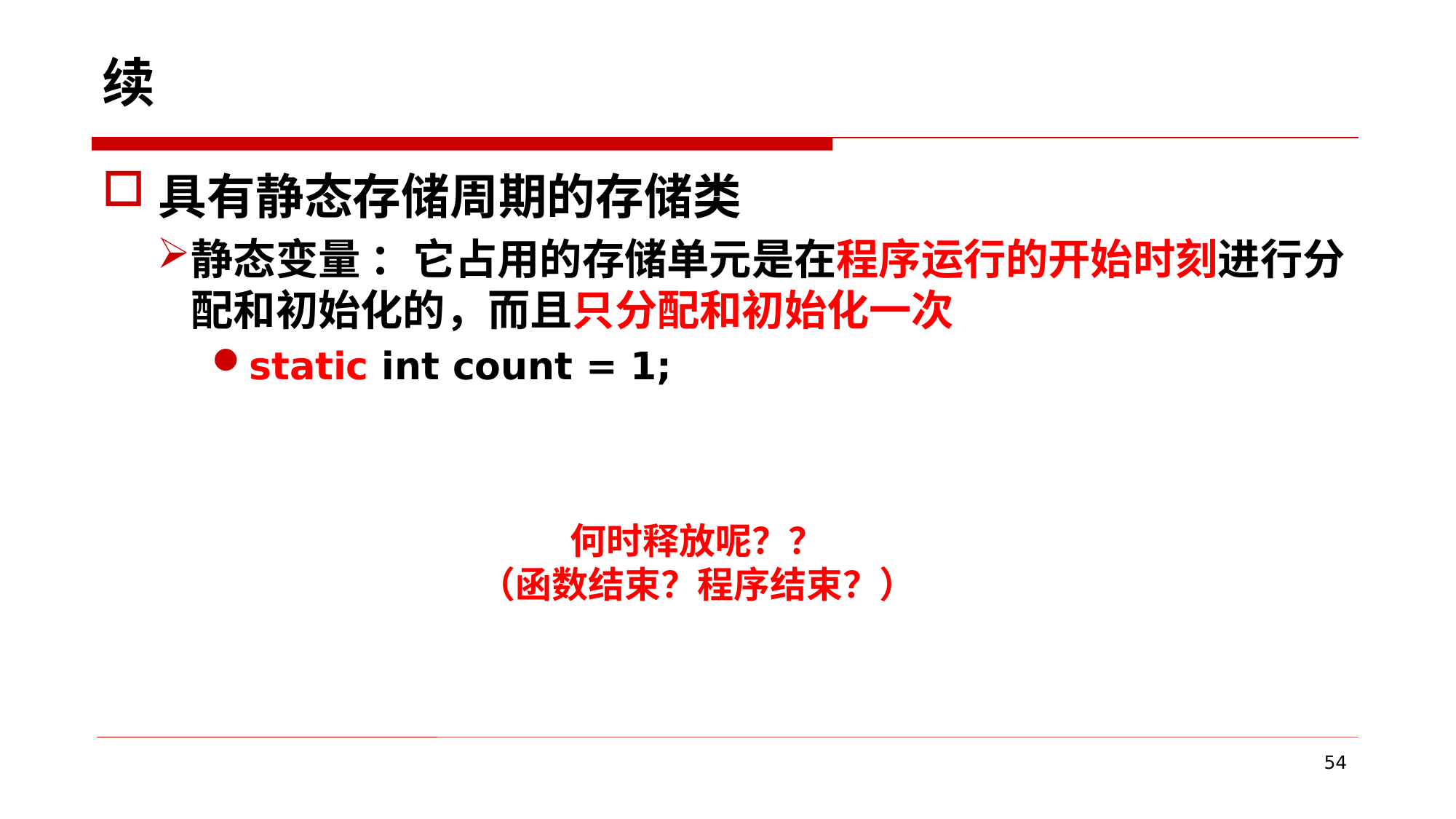

续
具有静态存储周期的存储类
静态变量 ：它占用的存储单元是在程序运行的开始时刻进行分配和初始化的，而且只分配和初始化一次
static int count = 1;

何时释放呢？？
（函数结束？程序结束？）
54